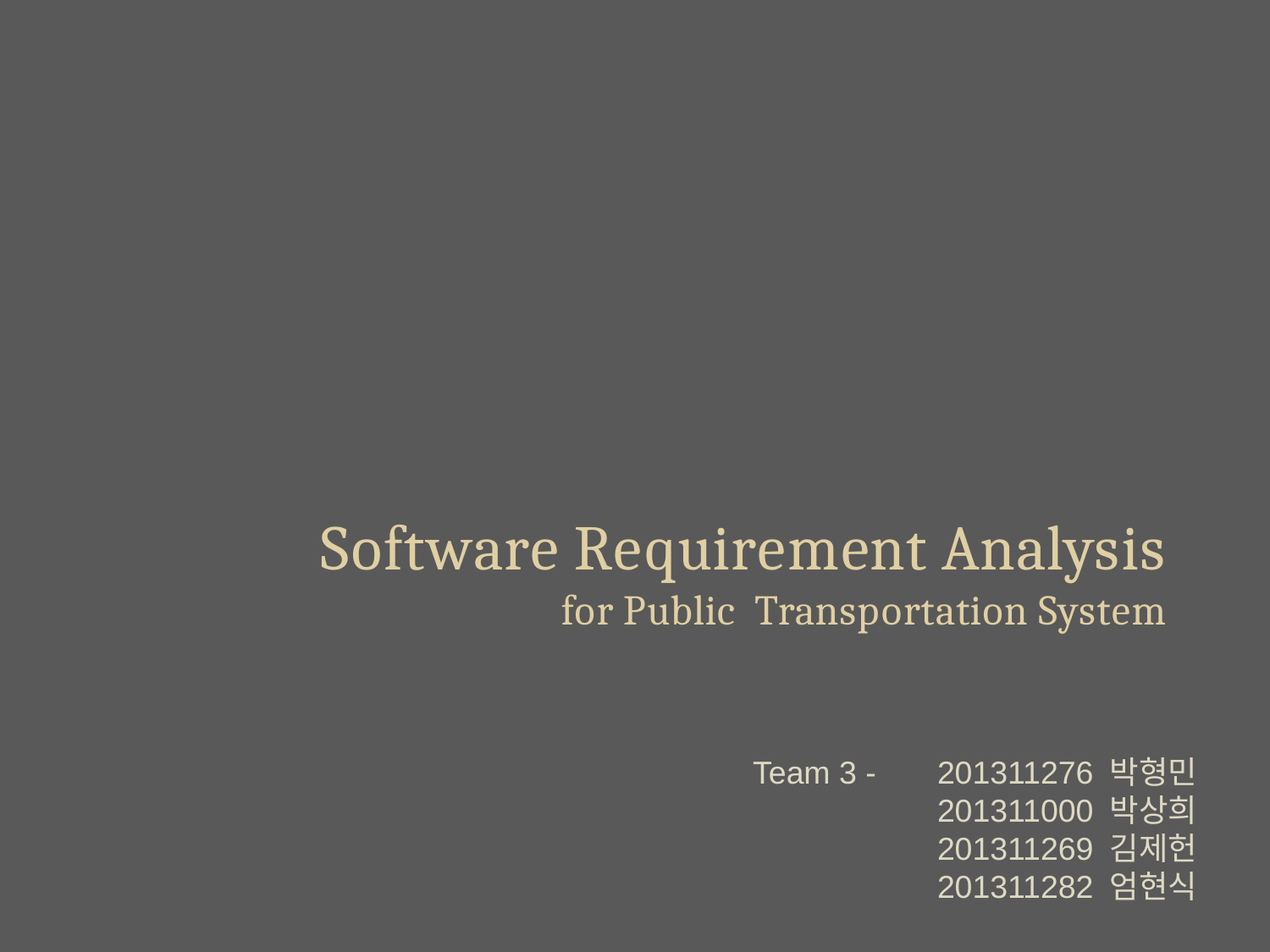

Software Requirement Analysis
for Public  Transportation System
Team 3 -
201311276 박형민
201311000 박상희
201311269 김제헌
201311282 엄현식